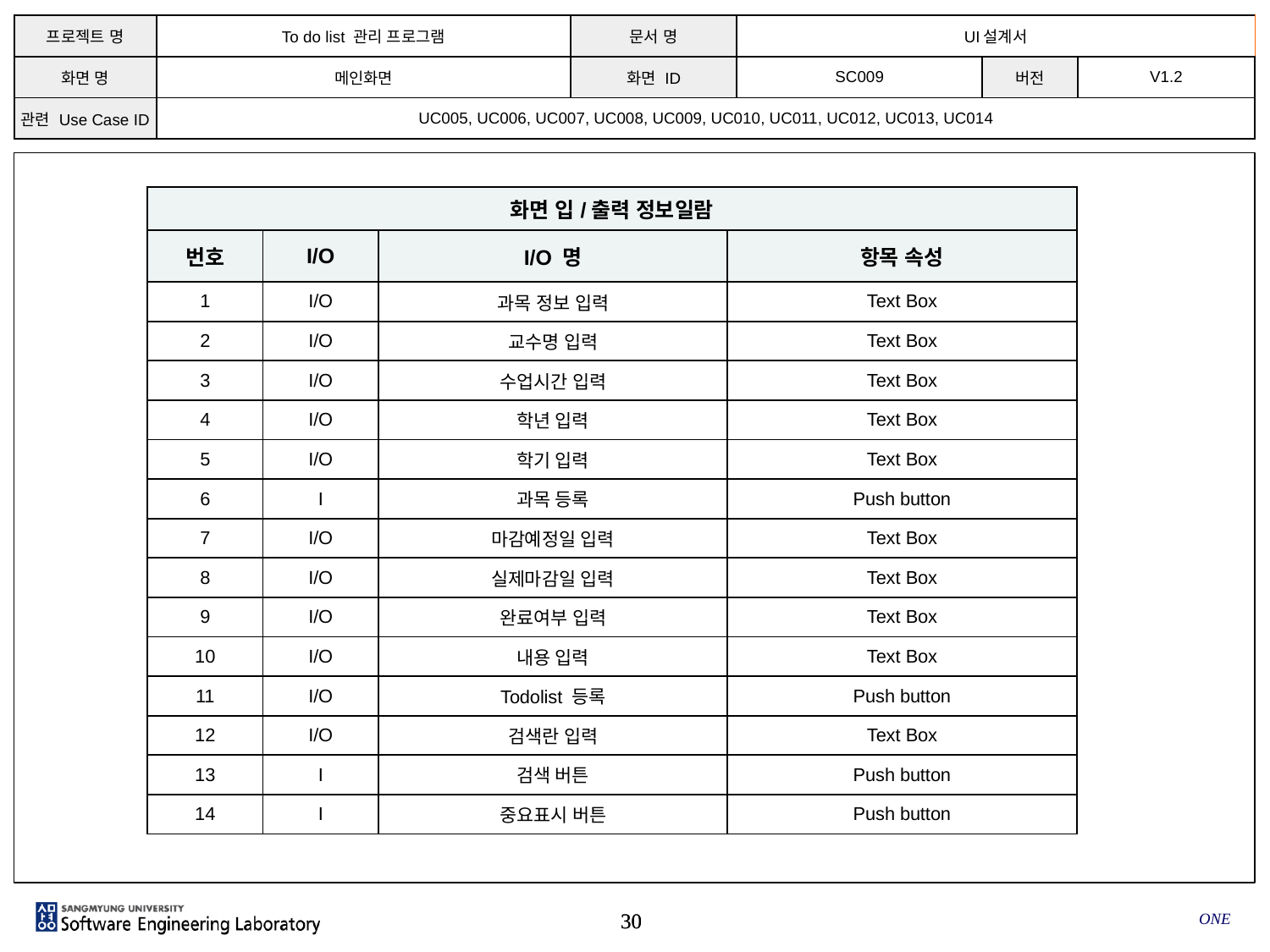

| 프로젝트 명 | To do list 관리 프로그램 | 문서 명 | UI설계서 |  |  |
| --- | --- | --- | --- | --- | --- |
| 화면 명 | 메인화면 | 화면 ID | SC009 | 버전 | V1.2 |
| 관련 Use Case ID | UC005, UC006, UC007, UC008, UC009, UC010, UC011, UC012, UC013, UC014 |  |  |  |  |
| 화면 입/출력 정보일람 |  |  |  |
| --- | --- | --- | --- |
| 번호 | I/O | I/O 명 | 항목 속성 |
| 1 | I/O | 과목 정보 입력 | Text Box |
| 2 | I/O | 교수명 입력 | Text Box |
| 3 | I/O | 수업시간 입력 | Text Box |
| 4 | I/O | 학년 입력 | Text Box |
| 5 | I/O | 학기 입력 | Text Box |
| 6 | I | 과목 등록 | Push button |
| 7 | I/O | 마감예정일 입력 | Text Box |
| 8 | I/O | 실제마감일 입력 | Text Box |
| 9 | I/O | 완료여부 입력 | Text Box |
| 10 | I/O | 내용 입력 | Text Box |
| 11 | I/O | Todolist 등록 | Push button |
| 12 | I/O | 검색란 입력 | Text Box |
| 13 | I | 검색 버튼 | Push button |
| 14 | I | 중요표시 버튼 | Push button |
ONE